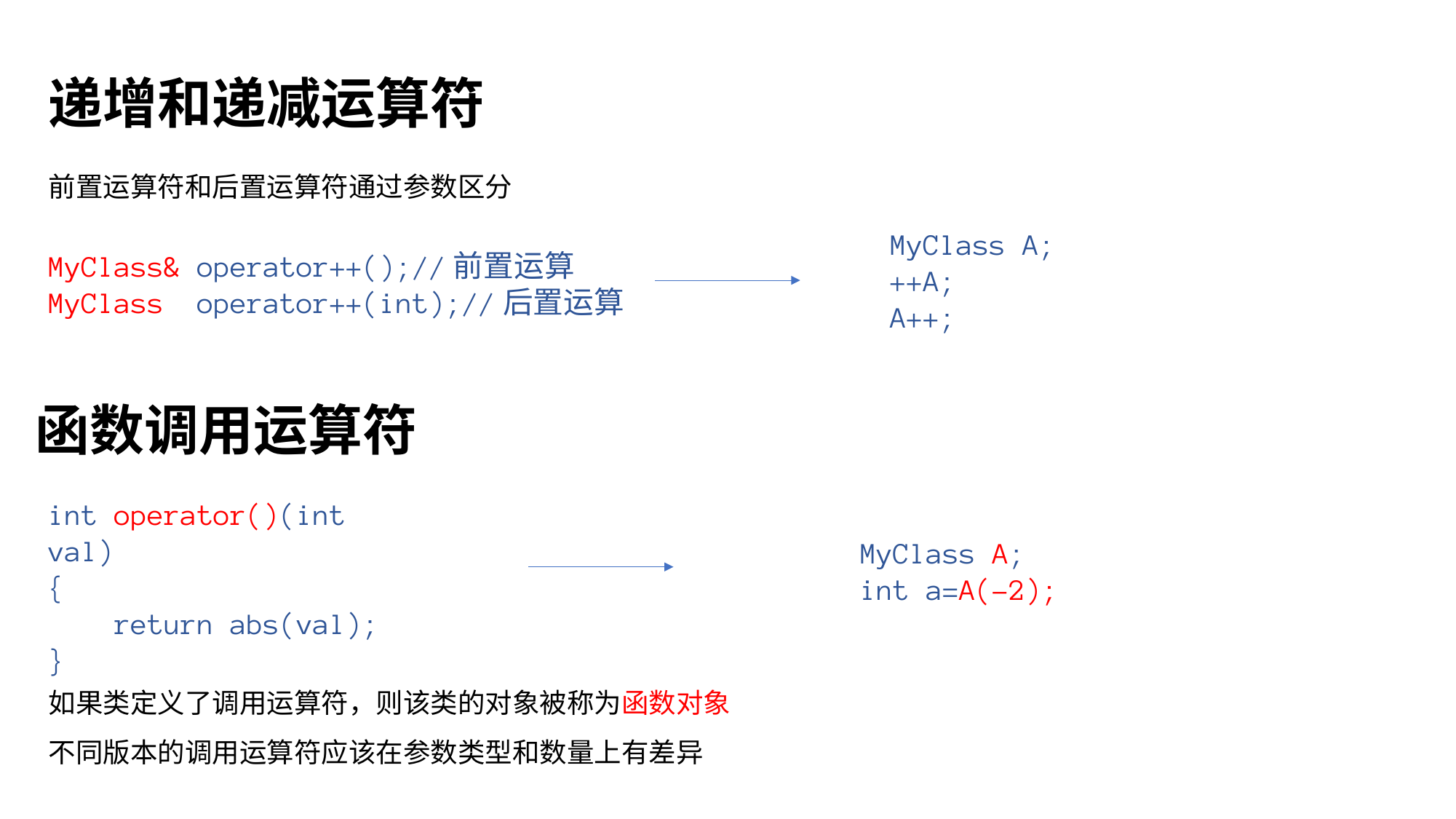

递增和递减运算符
前置运算符和后置运算符通过参数区分
MyClass A;
++A;
A++;
MyClass& operator++();//前置运算
MyClass  operator++(int);//后置运算
函数调用运算符
int operator()(int val)
{
    return abs(val);
}

MyClass A;
int a=A(-2);
如果类定义了调用运算符，则该类的对象被称为函数对象
不同版本的调用运算符应该在参数类型和数量上有差异